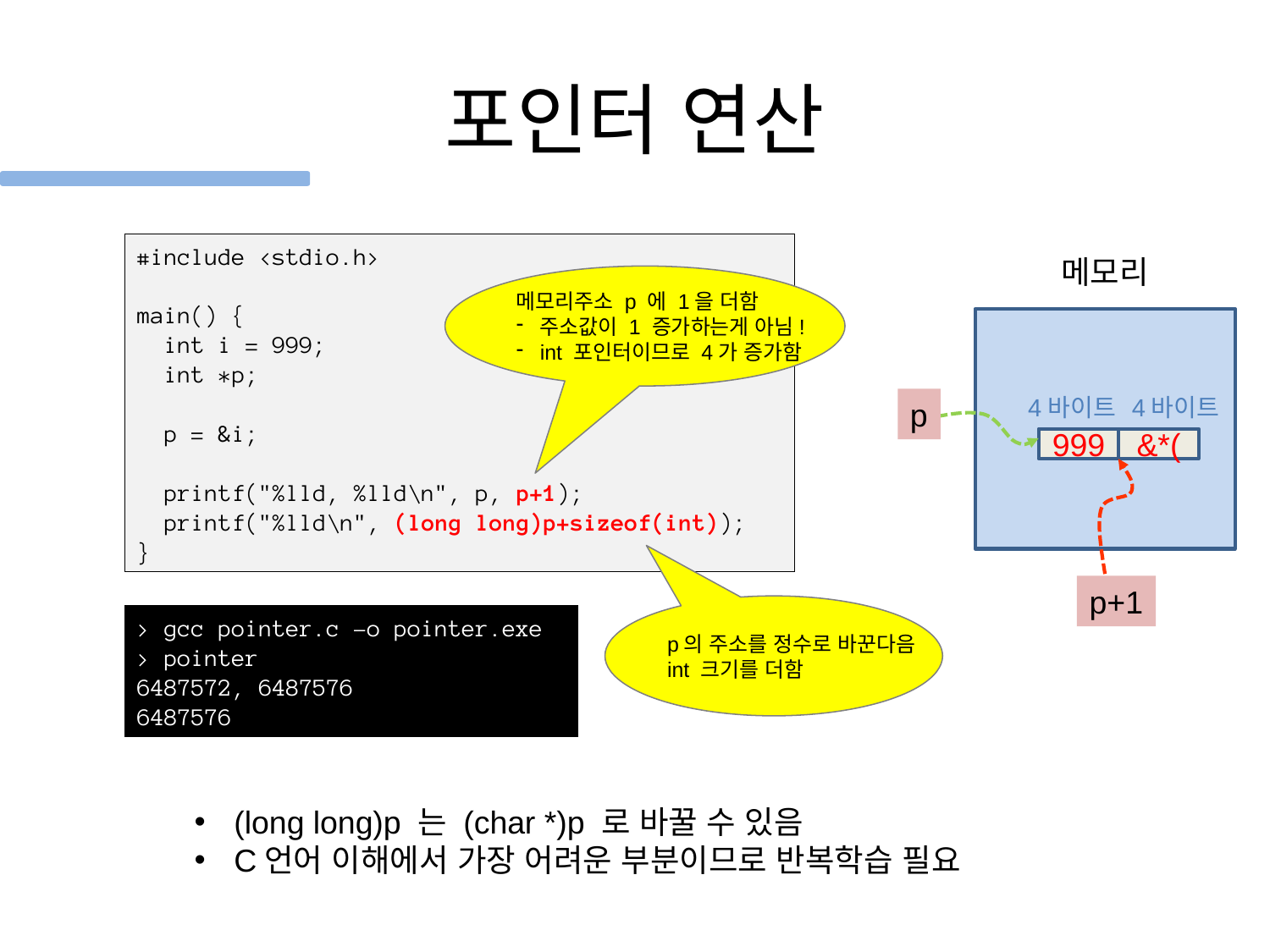

# 포인터 연산

#include <stdio.h>

main() {
  int i = 999;
  int *p;

  p = &i;

  printf("%lld, %lld\n", p, p+1);
  printf("%lld\n", (long long)p+sizeof(int));
}
메모리
메모리주소 p 에 1을 더함
주소값이 1 증가하는게 아님!
int 포인터이므로 4가 증가함

4바이트
4바이트
p

999
&*(

p+1
p의 주소를 정수로 바꾼다음
int 크기를 더함
> gcc pointer.c –o pointer.exe
> pointer
6487572, 6487576
6487576
(long long)p 는 (char *)p 로 바꿀 수 있음
C언어 이해에서 가장 어려운 부분이므로 반복학습 필요